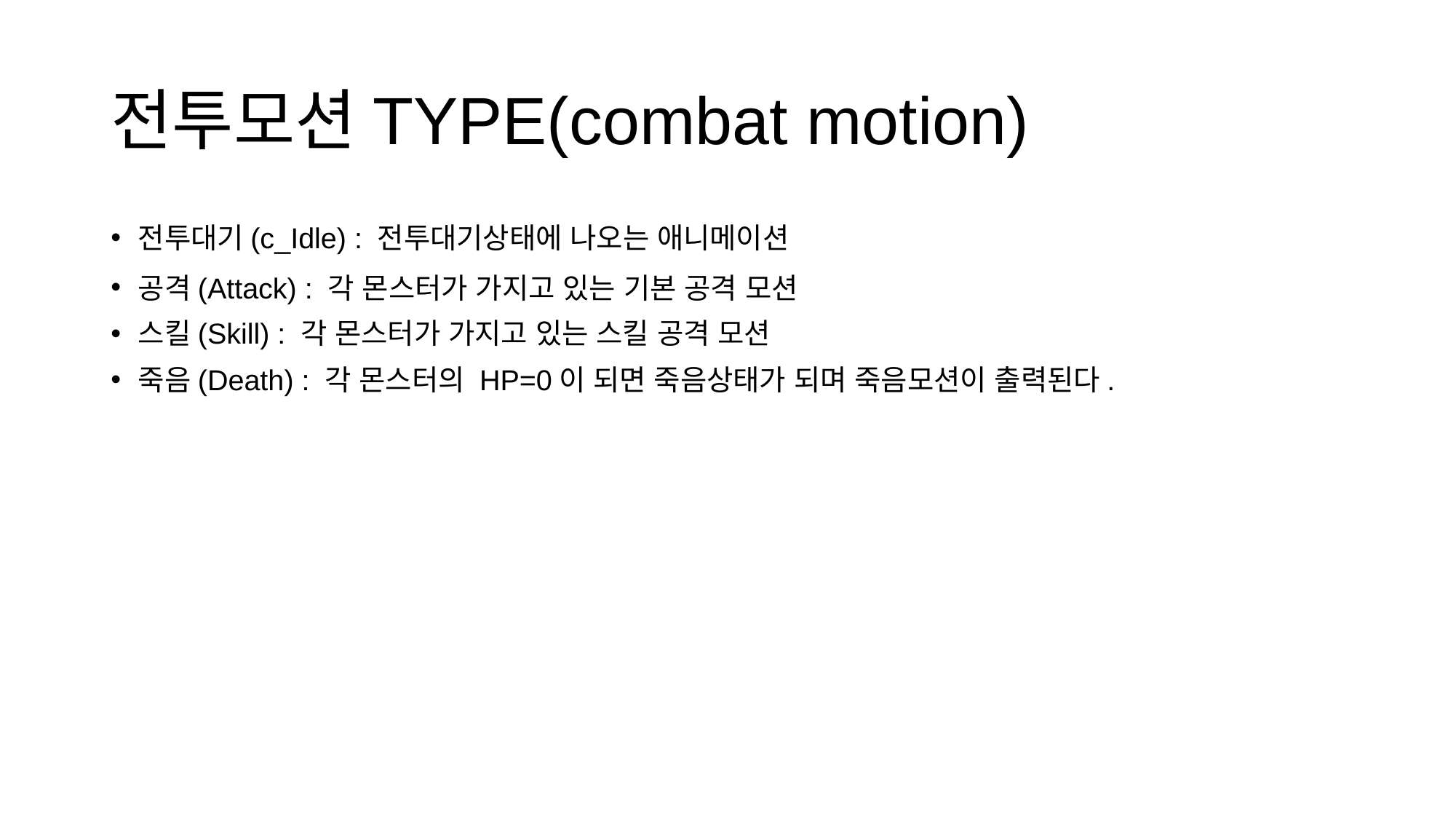

# 전투모션TYPE(combat motion)
전투대기(c_Idle) : 전투대기상태에 나오는 애니메이션
공격(Attack) : 각 몬스터가 가지고 있는 기본 공격 모션
스킬(Skill) : 각 몬스터가 가지고 있는 스킬 공격 모션
죽음(Death) : 각 몬스터의 HP=0이 되면 죽음상태가 되며 죽음모션이 출력된다.